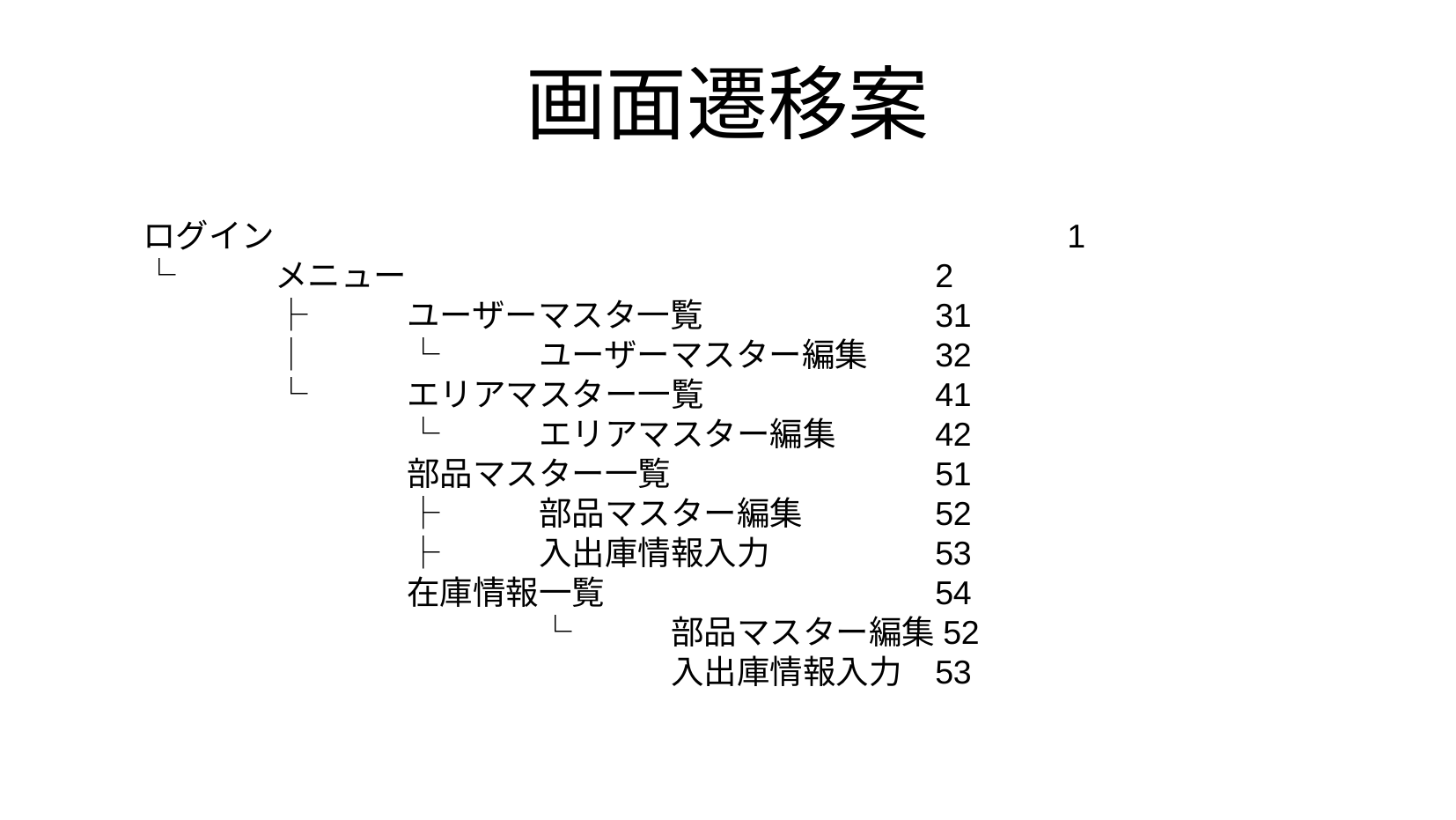

# 画面遷移案
ログイン						1
└	メニュー				2
	├	ユーザーマスタ一覧		31
	│	└	ユーザーマスター編集	32
	└	エリアマスター一覧		41
		└	エリアマスター編集	42
		部品マスター一覧		51
		├	部品マスター編集	52
		├	入出庫情報入力		53
		在庫情報一覧			54
			└	部品マスター編集52
				入出庫情報入力	53